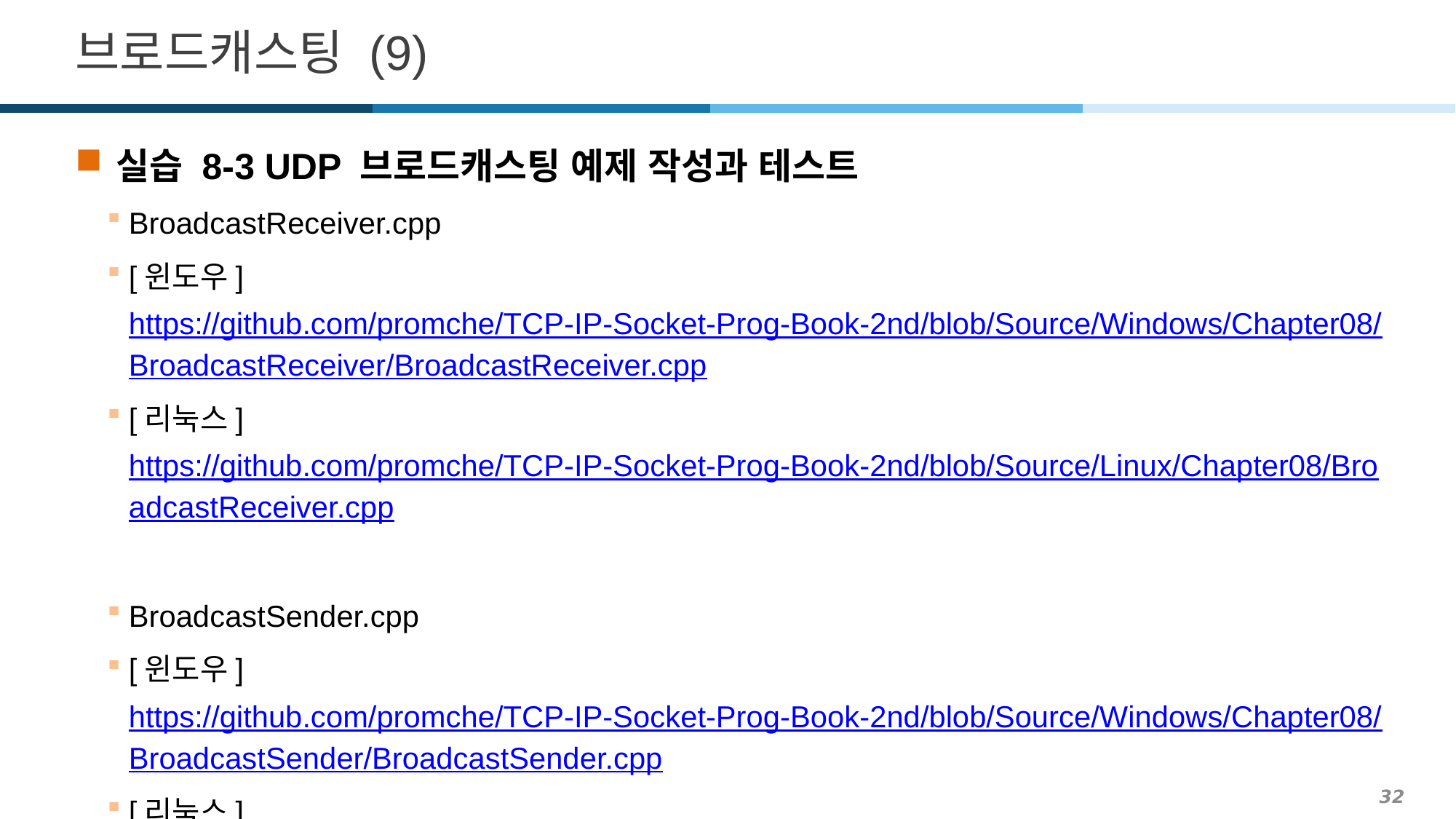

# 브로드캐스팅 (9)
실습 8-3 UDP 브로드캐스팅 예제 작성과 테스트
BroadcastReceiver.cpp
[윈도우] https://github.com/promche/TCP-IP-Socket-Prog-Book-2nd/blob/Source/Windows/Chapter08/BroadcastReceiver/BroadcastReceiver.cpp
[리눅스] https://github.com/promche/TCP-IP-Socket-Prog-Book-2nd/blob/Source/Linux/Chapter08/BroadcastReceiver.cpp

BroadcastSender.cpp
[윈도우] https://github.com/promche/TCP-IP-Socket-Prog-Book-2nd/blob/Source/Windows/Chapter08/BroadcastSender/BroadcastSender.cpp
[리눅스] https://github.com/promche/TCP-IP-Socket-Prog-Book-2nd/blob/Source/Linux/Chapter08/BroadcastSender.cpp